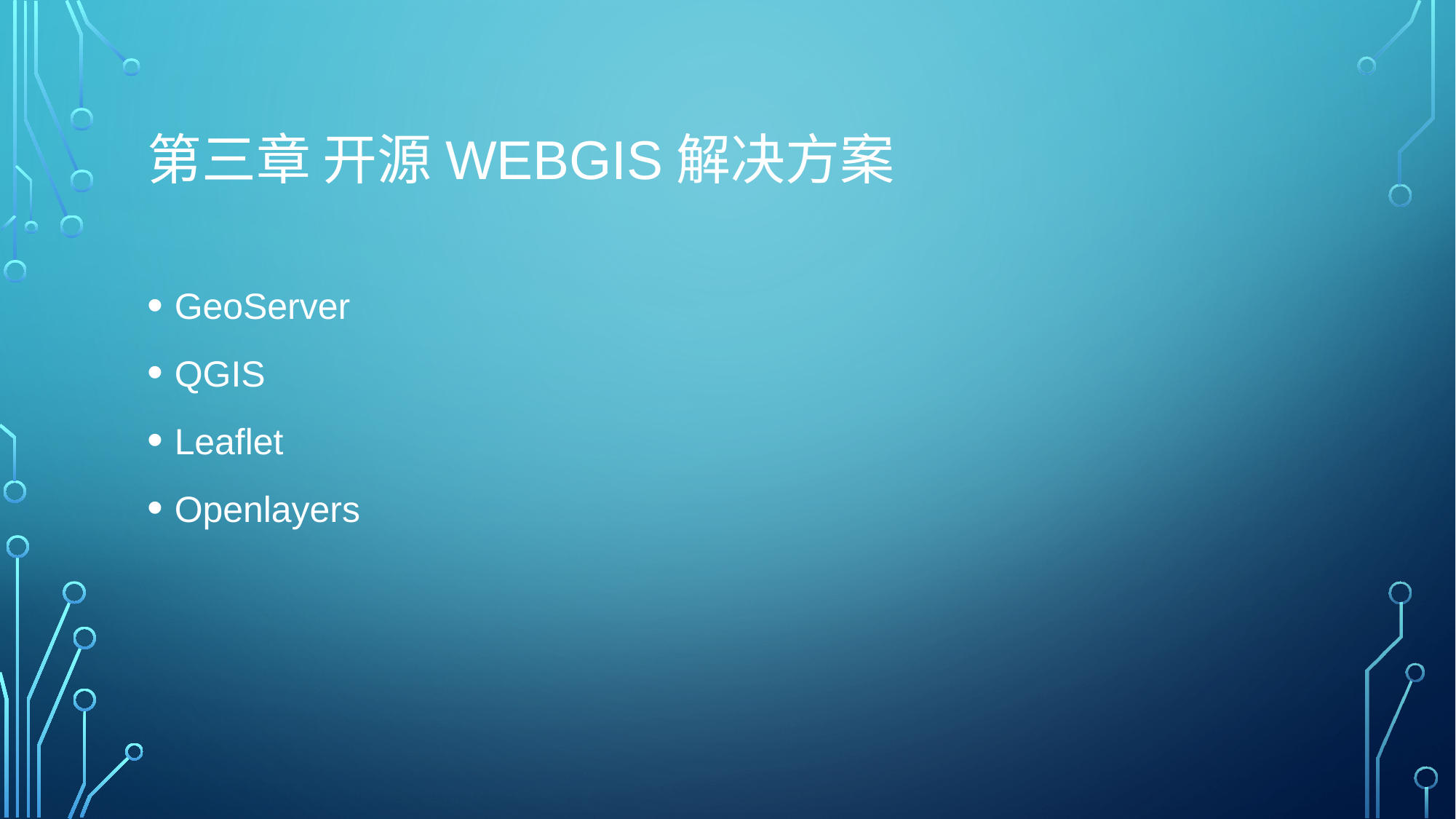

# 第三章 开源WebGIS解决方案
GeoServer
QGIS
Leaflet
Openlayers